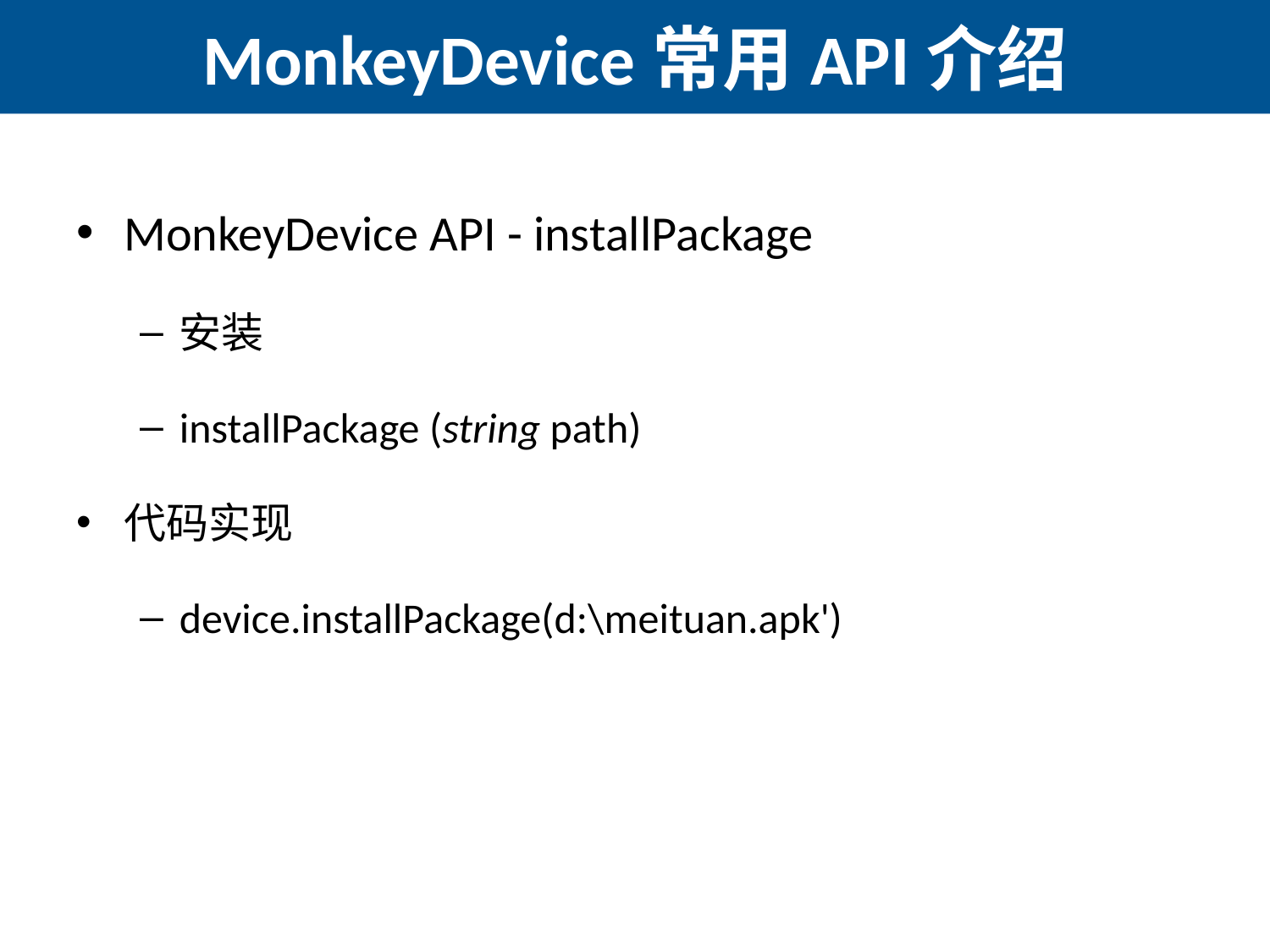

# MonkeyDevice常用API介绍
MonkeyDevice API - installPackage
安装
installPackage (string path)
代码实现
device.installPackage(d:\meituan.apk')